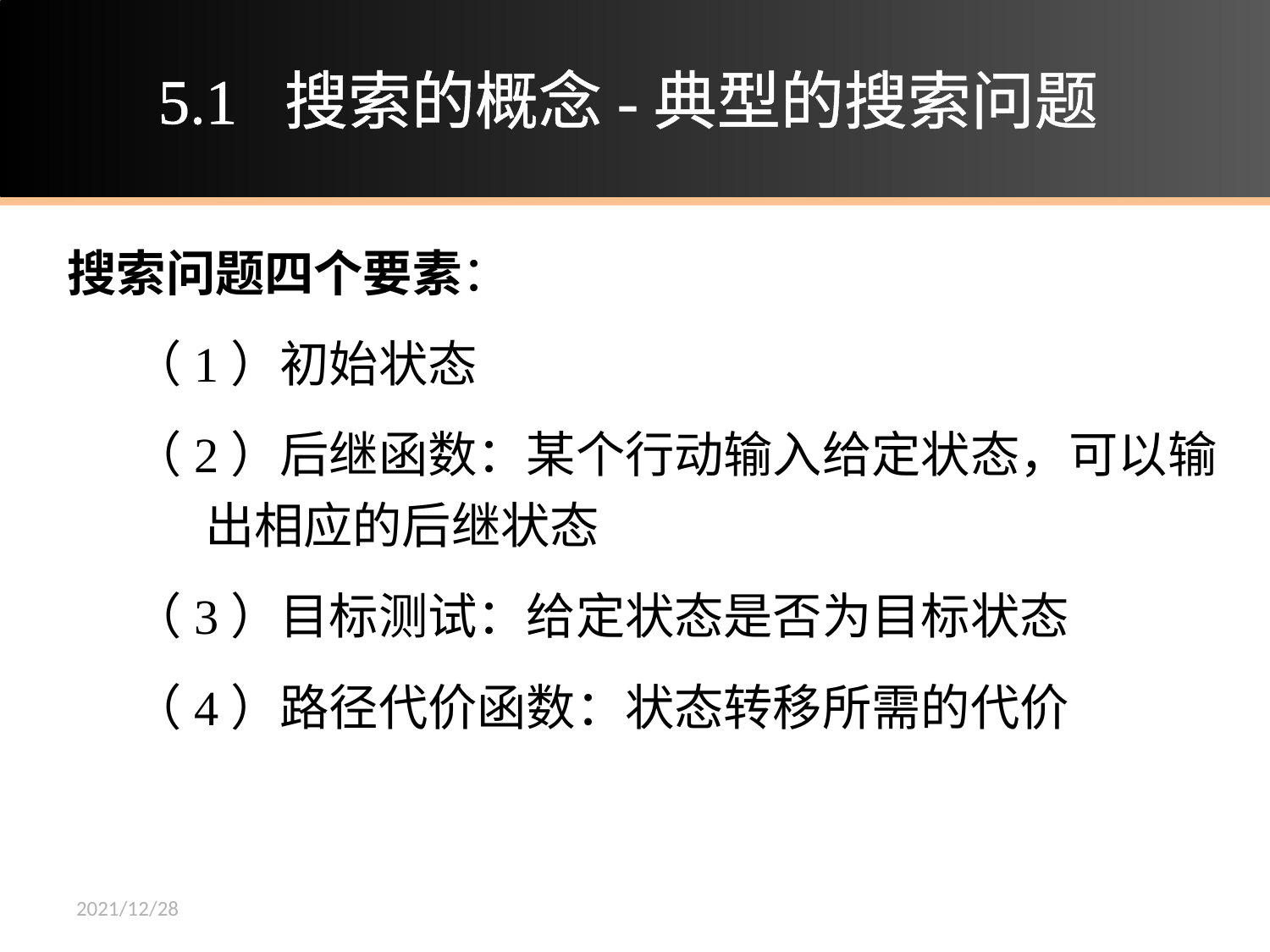

# 5.1  搜索的概念-典型的搜索问题
搜索问题四个要素：
（1）初始状态
（2）后继函数：某个行动输入给定状态，可以输出相应的后继状态
（3）目标测试：给定状态是否为目标状态
（4）路径代价函数：状态转移所需的代价
2021/12/28